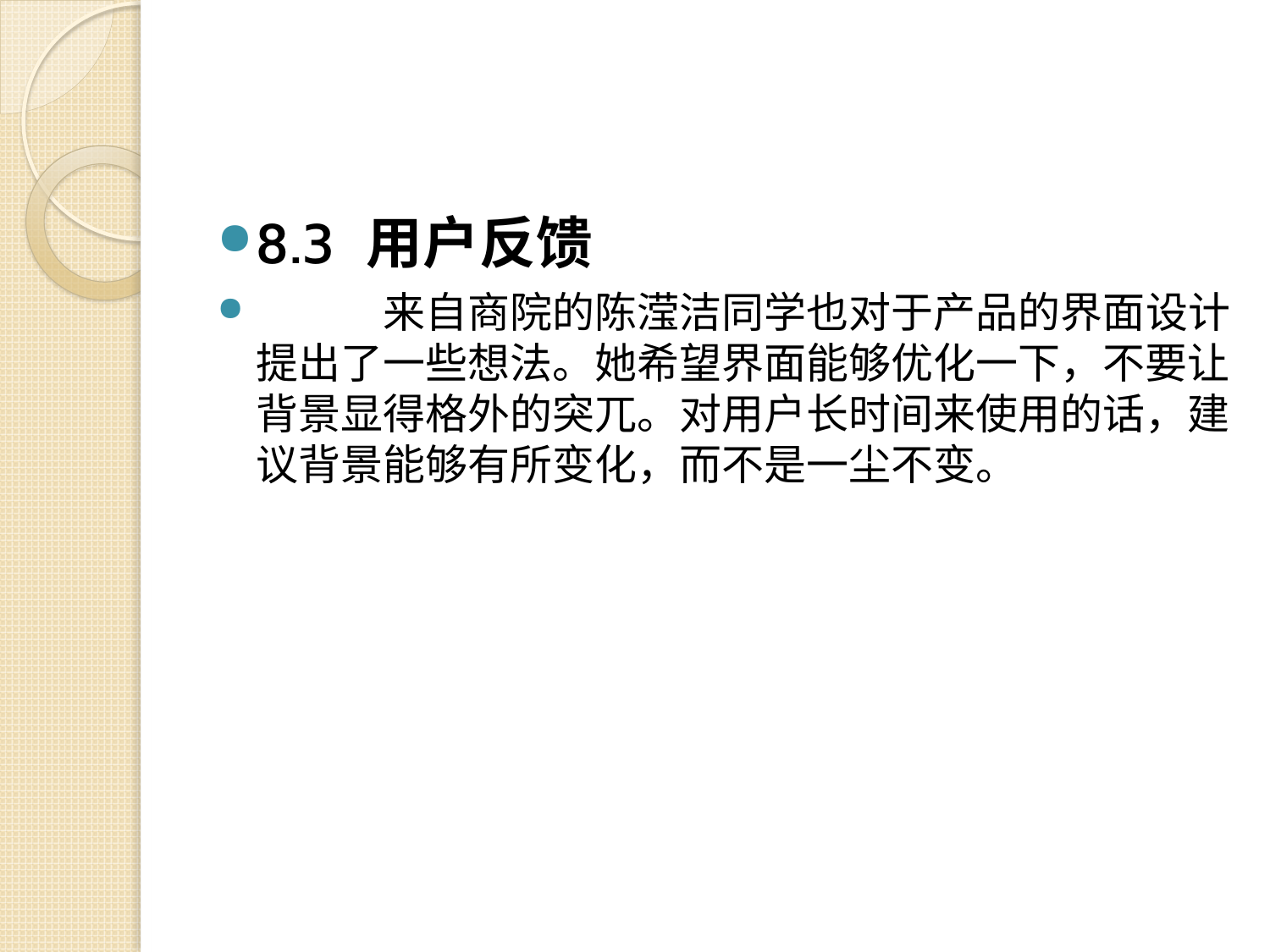

8.3 用户反馈
	来自商院的陈滢洁同学也对于产品的界面设计提出了一些想法。她希望界面能够优化一下，不要让背景显得格外的突兀。对用户长时间来使用的话，建议背景能够有所变化，而不是一尘不变。